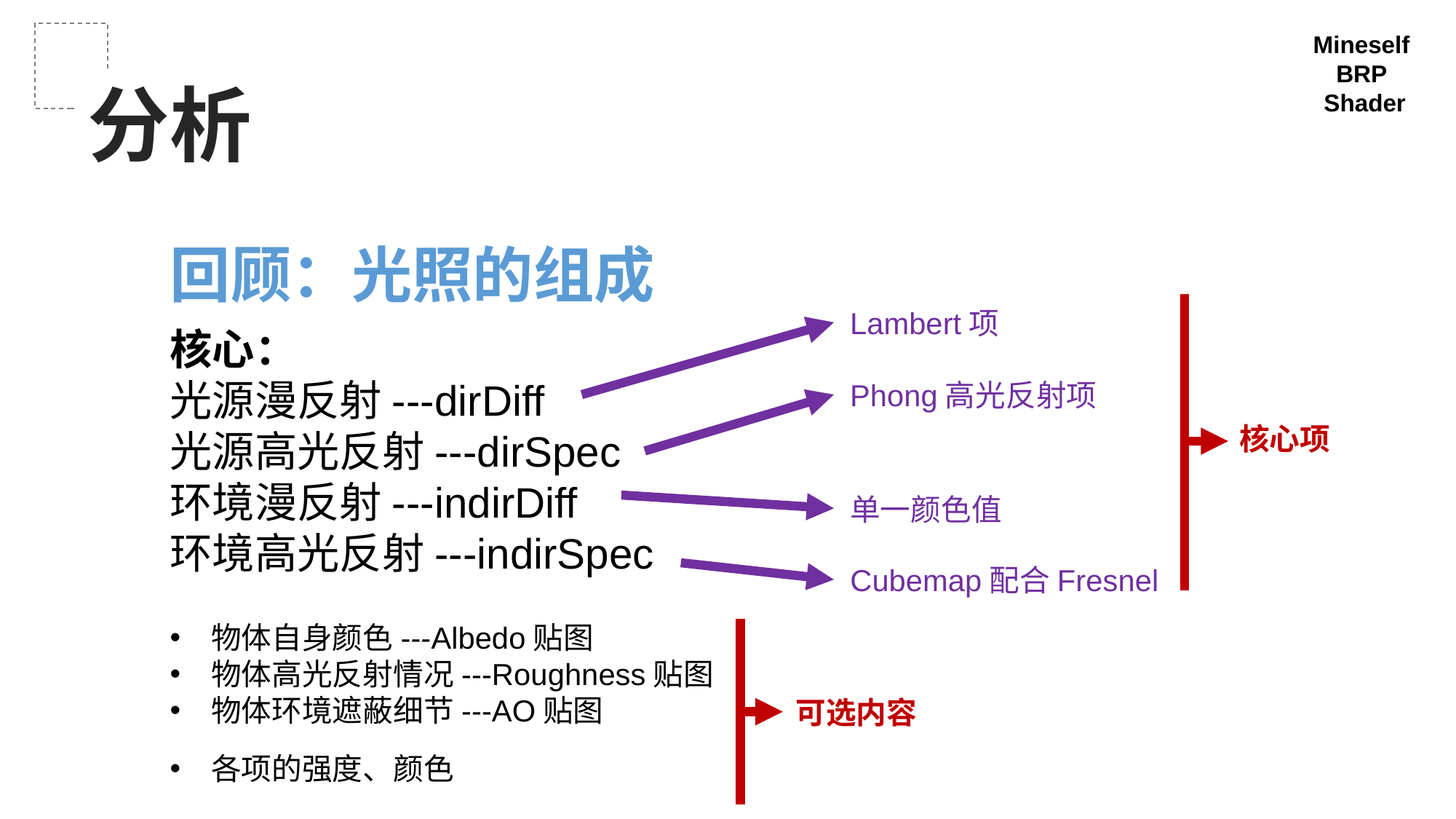

Mineself
BRP
Shader

分析
回顾：光照的组成
Lambert项
核心：
光源漫反射---dirDiff
光源高光反射---dirSpec
环境漫反射---indirDiff
环境高光反射---indirSpec
Phong高光反射项
核心项
单一颜色值
Cubemap配合Fresnel
物体自身颜色---Albedo贴图
物体高光反射情况---Roughness贴图
物体环境遮蔽细节---AO贴图
可选内容
各项的强度、颜色